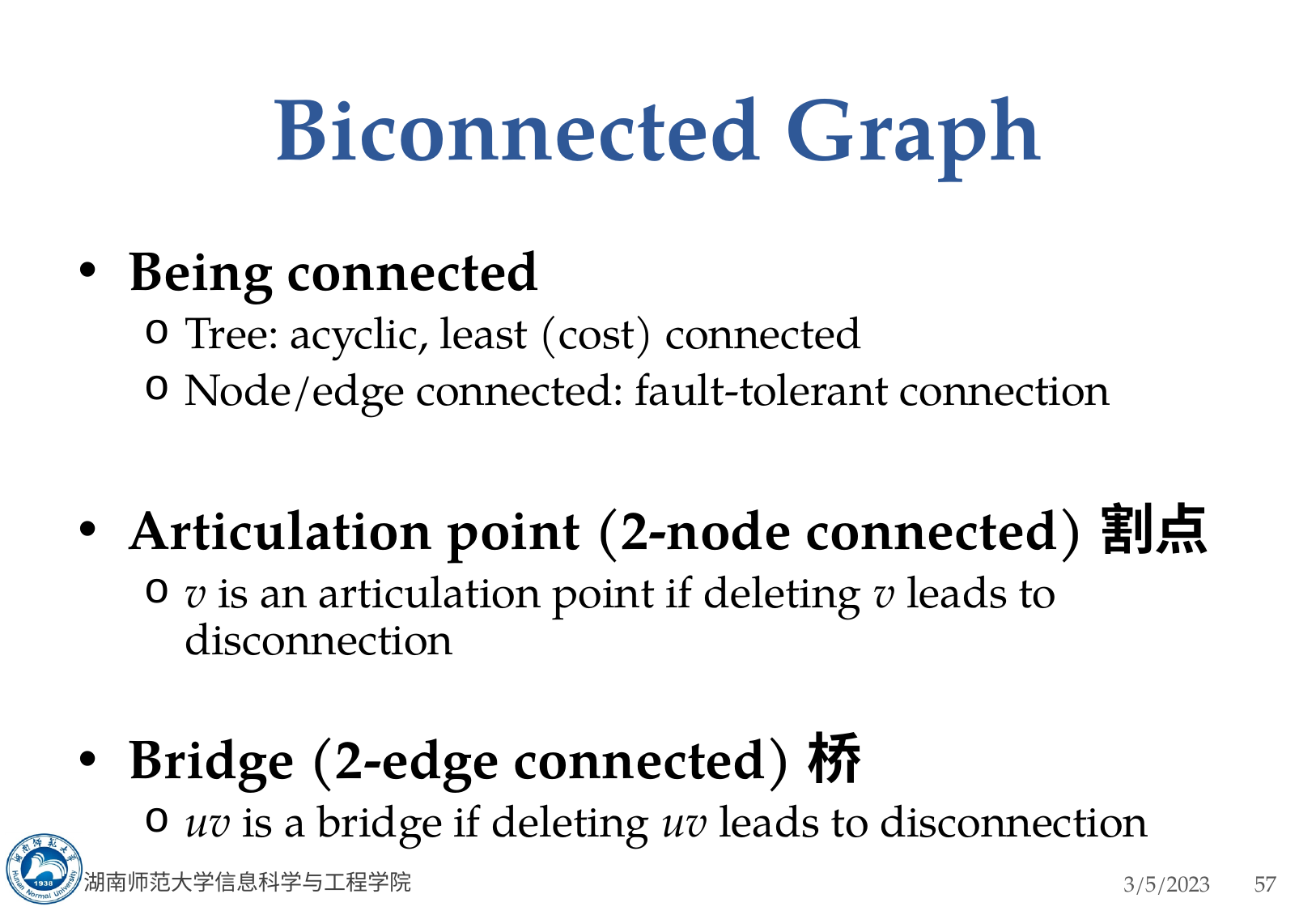

# Biconnected Graph
Being connected
Tree: acyclic, least (cost) connected
Node/edge connected: fault-tolerant connection

Articulation point (2-node connected)割点
v is an articulation point if deleting v leads to disconnection

Bridge (2-edge connected)桥
uv is a bridge if deleting uv leads to disconnection
湖南师范大学信息科学与工程学院
3/5/2023
57